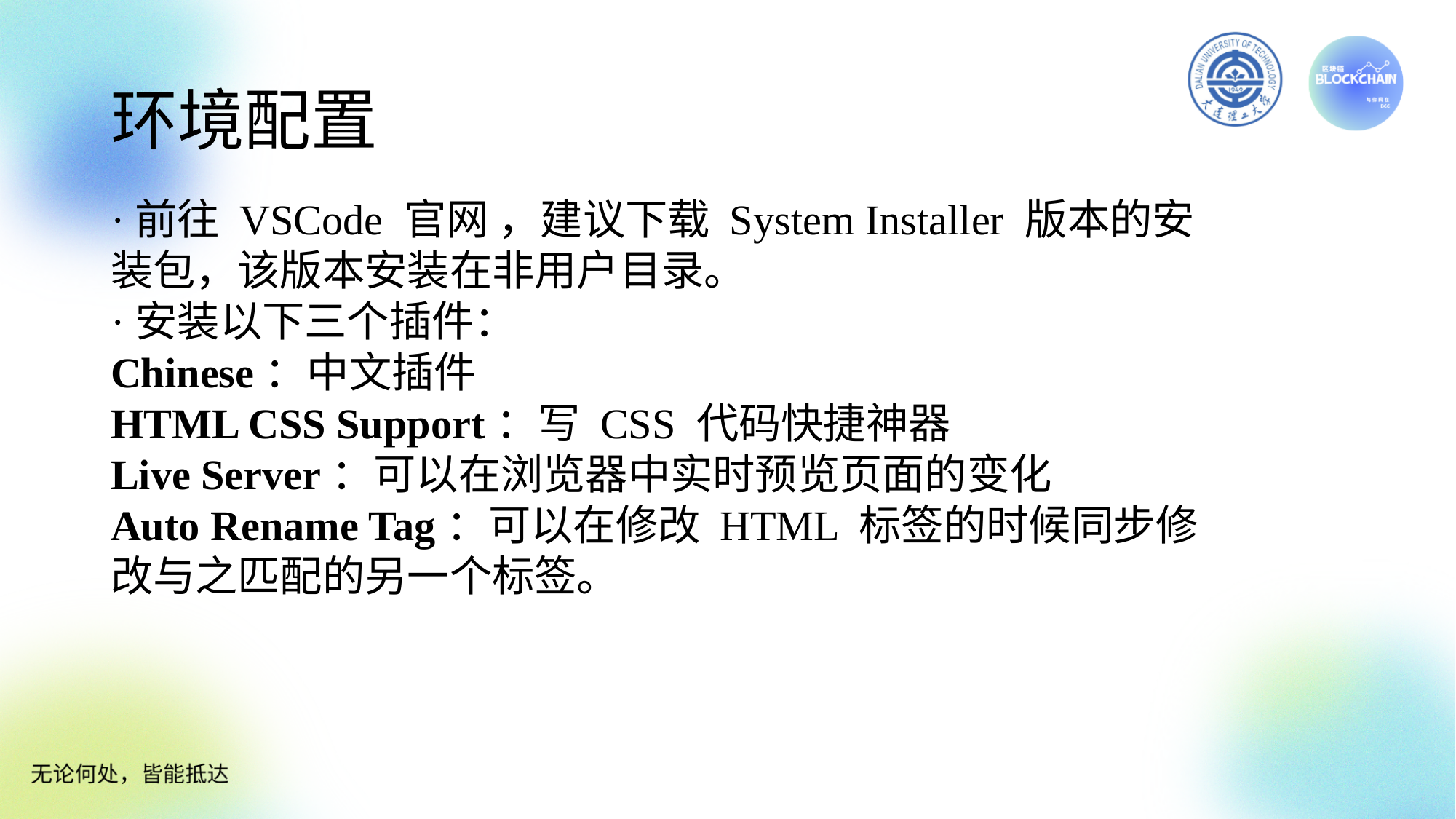

# 环境配置
·前往 VSCode 官网 ，建议下载 System Installer 版本的安装包，该版本安装在非用户目录。
·安装以下三个插件：
Chinese：中文插件
HTML CSS Support：写 CSS 代码快捷神器
Live Server：可以在浏览器中实时预览页面的变化
Auto Rename Tag：可以在修改 HTML 标签的时候同步修改与之匹配的另一个标签。